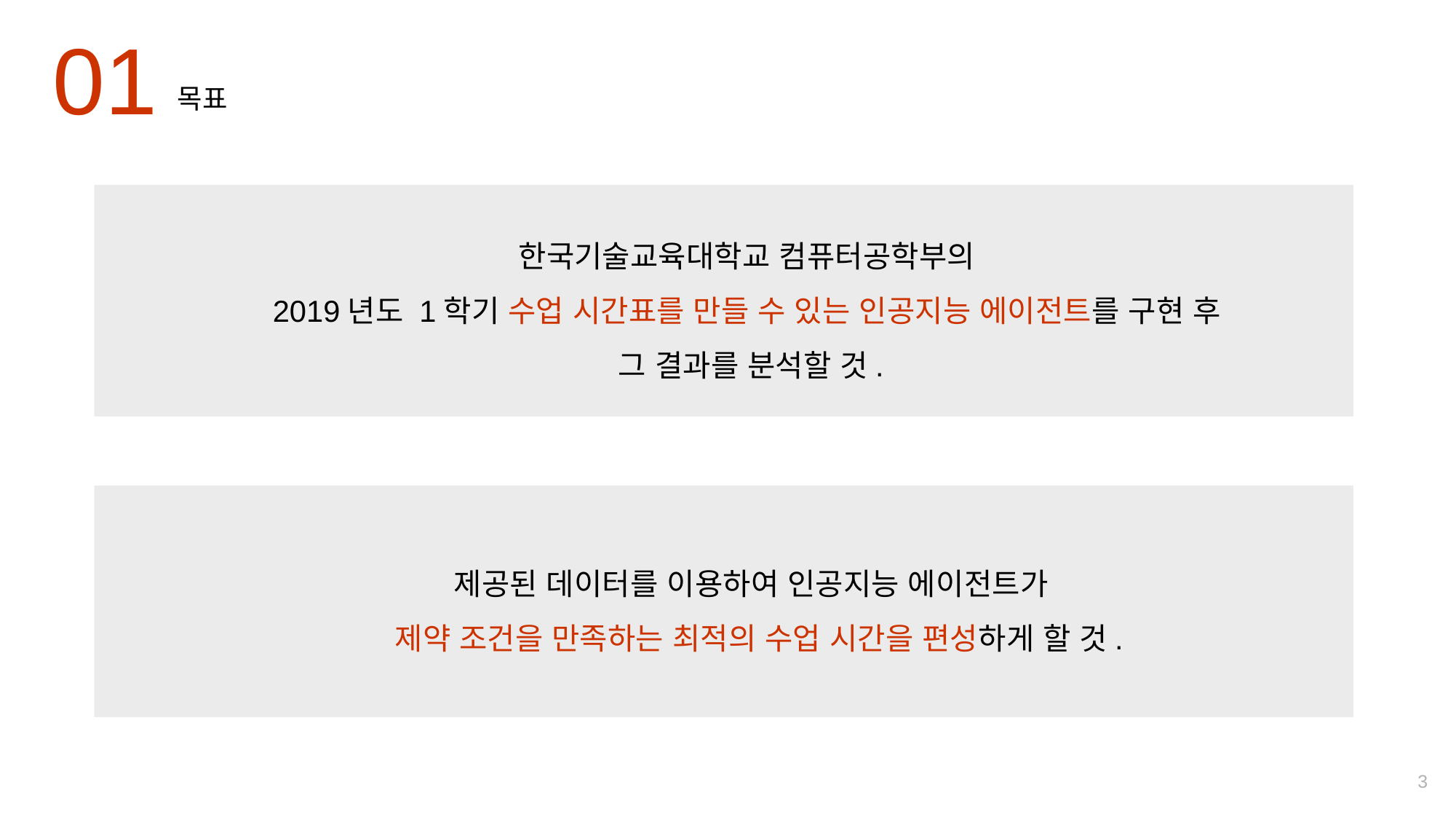

01
목표
한국기술교육대학교 컴퓨터공학부의
2019년도 1학기 수업 시간표를 만들 수 있는 인공지능 에이전트를 구현 후
그 결과를 분석할 것.
제공된 데이터를 이용하여 인공지능 에이전트가
 제약 조건을 만족하는 최적의 수업 시간을 편성하게 할 것.
3